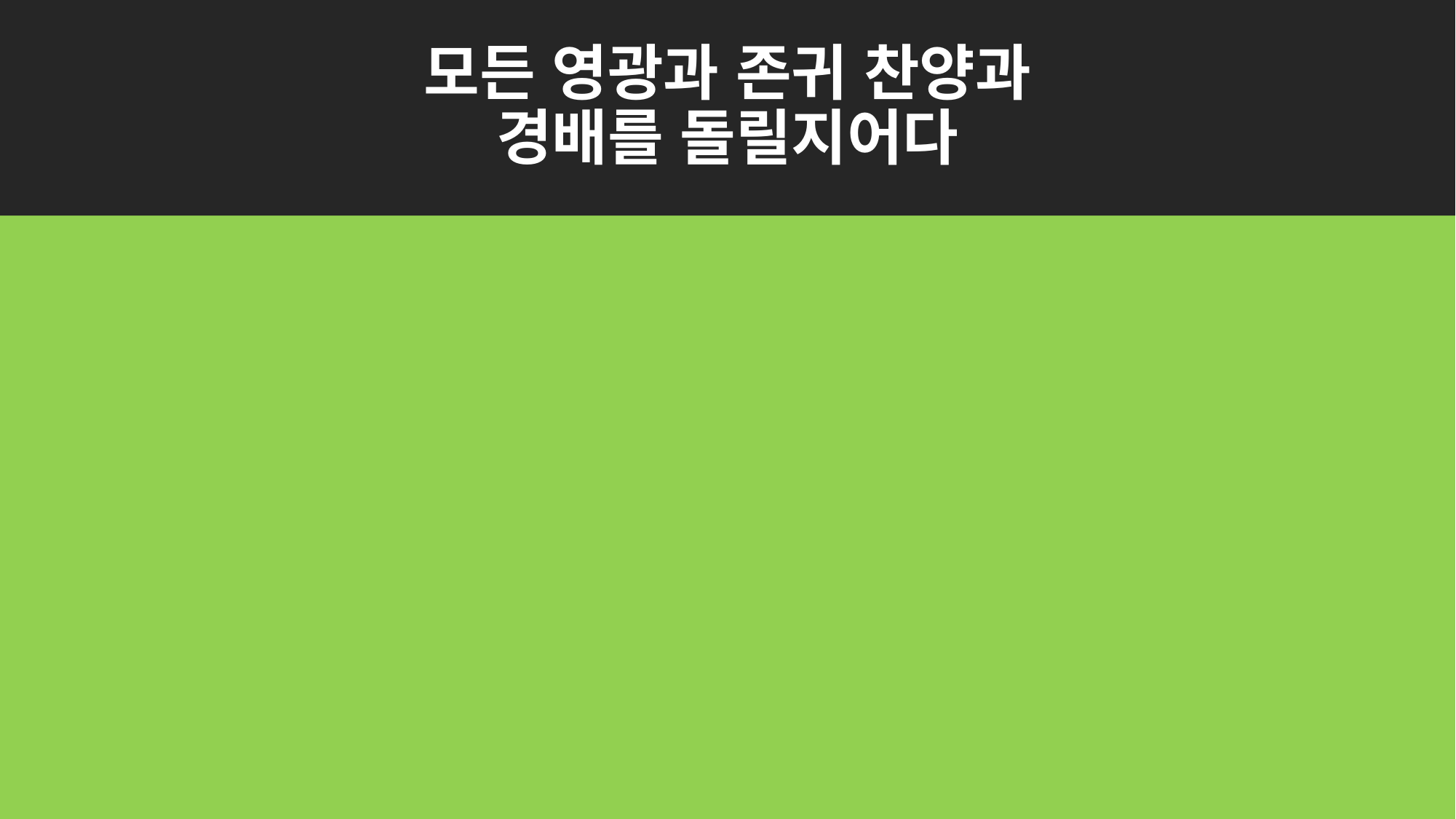

# 모든 영광과 존귀 찬양과 경배를 돌릴지어다